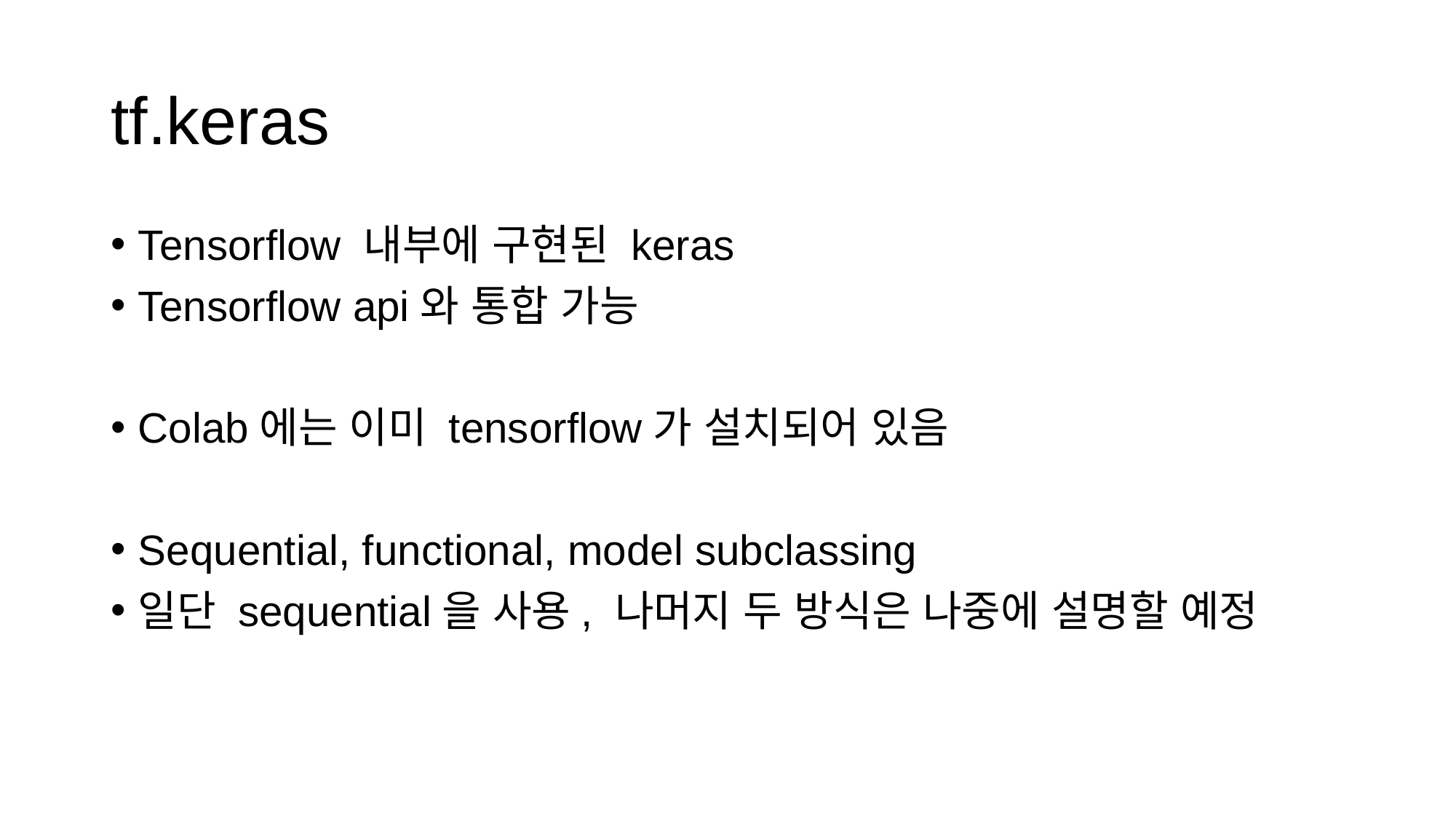

# tf.keras
Tensorflow 내부에 구현된 keras
Tensorflow api와 통합 가능

Colab에는 이미 tensorflow가 설치되어 있음

Sequential, functional, model subclassing
일단 sequential을 사용, 나머지 두 방식은 나중에 설명할 예정